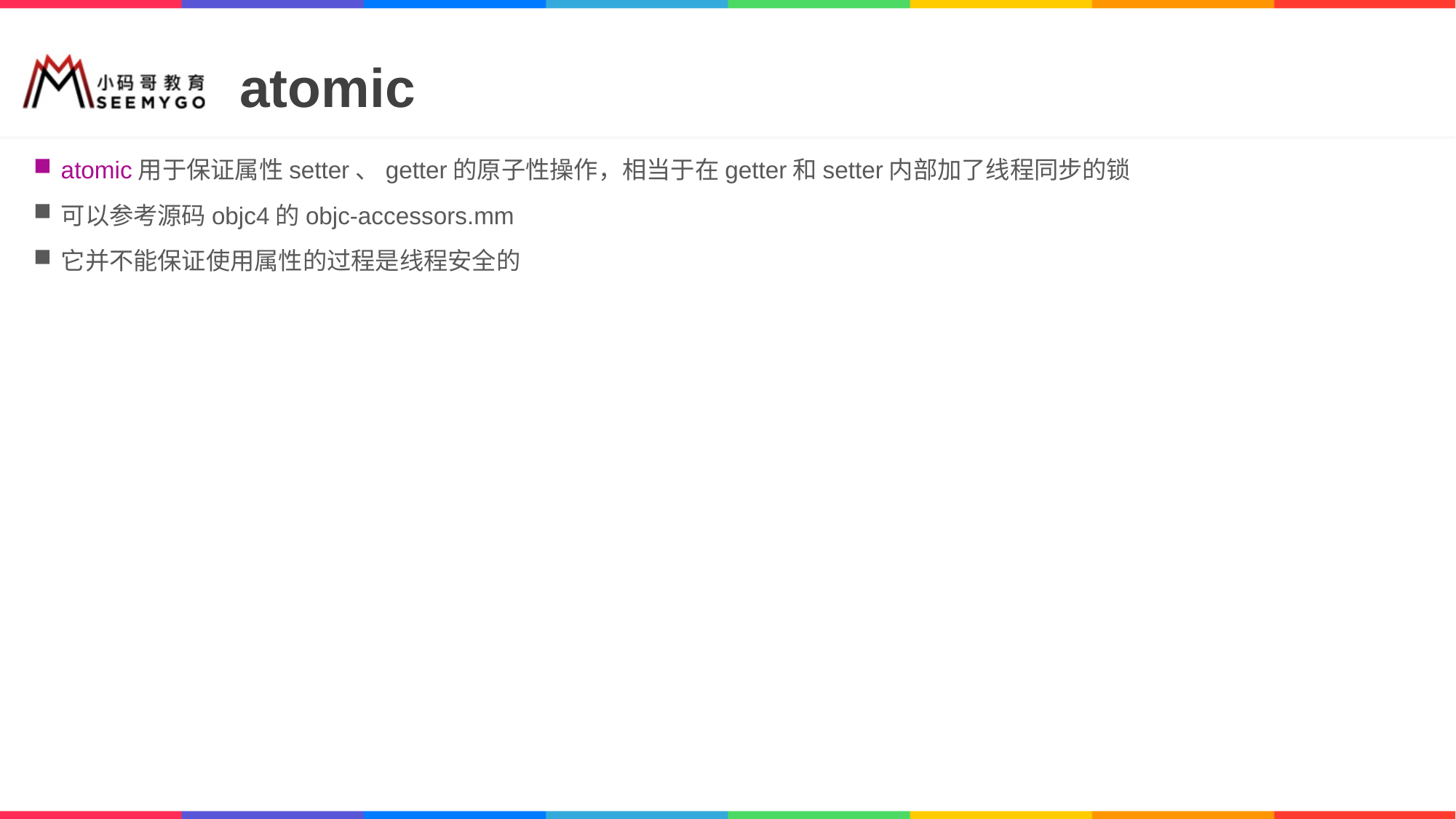

# atomic
atomic用于保证属性setter、getter的原子性操作，相当于在getter和setter内部加了线程同步的锁
可以参考源码objc4的objc-accessors.mm
它并不能保证使用属性的过程是线程安全的